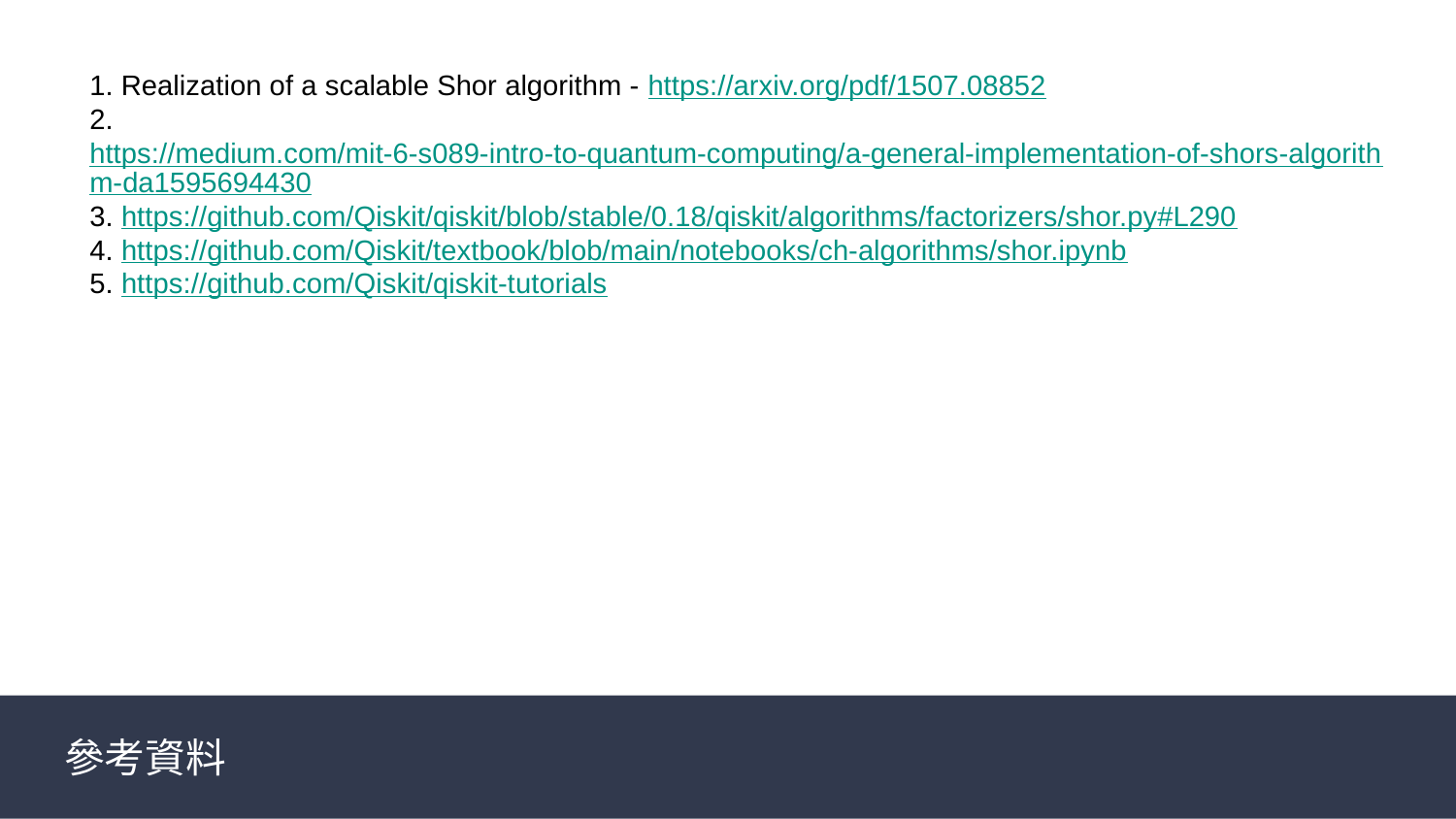

1. Realization of a scalable Shor algorithm - https://arxiv.org/pdf/1507.08852
2. https://medium.com/mit-6-s089-intro-to-quantum-computing/a-general-implementation-of-shors-algorithm-da1595694430
3. https://github.com/Qiskit/qiskit/blob/stable/0.18/qiskit/algorithms/factorizers/shor.py#L290
4. https://github.com/Qiskit/textbook/blob/main/notebooks/ch-algorithms/shor.ipynb
5. https://github.com/Qiskit/qiskit-tutorials

參考資料